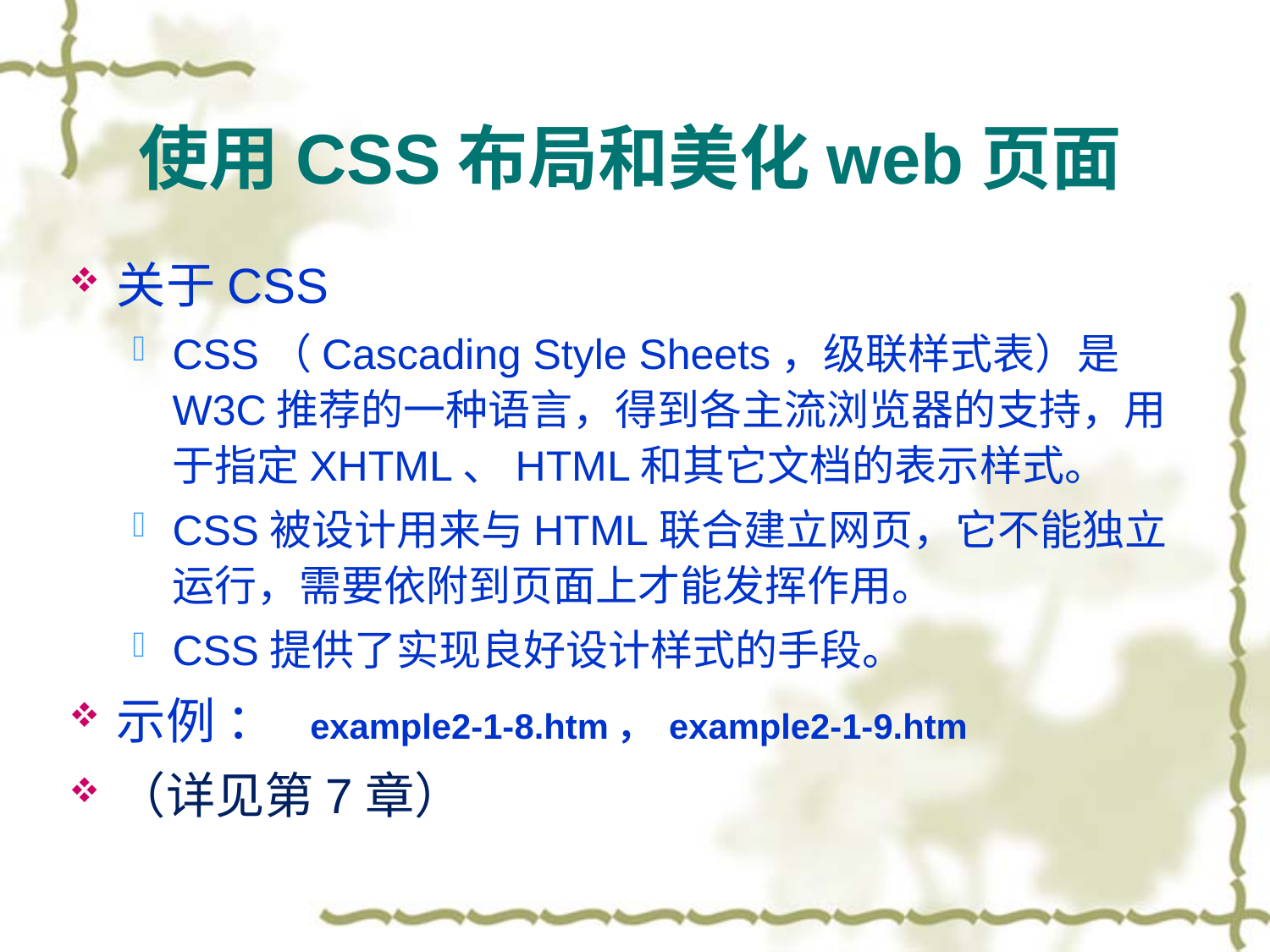

# 使用CSS布局和美化web页面
关于CSS
CSS（Cascading Style Sheets，级联样式表）是W3C推荐的一种语言，得到各主流浏览器的支持，用于指定XHTML、HTML和其它文档的表示样式。
CSS被设计用来与HTML联合建立网页，它不能独立运行，需要依附到页面上才能发挥作用。
CSS提供了实现良好设计样式的手段。
示例 ：  example2-1-8.htm， example2-1-9.htm
（详见第7章）